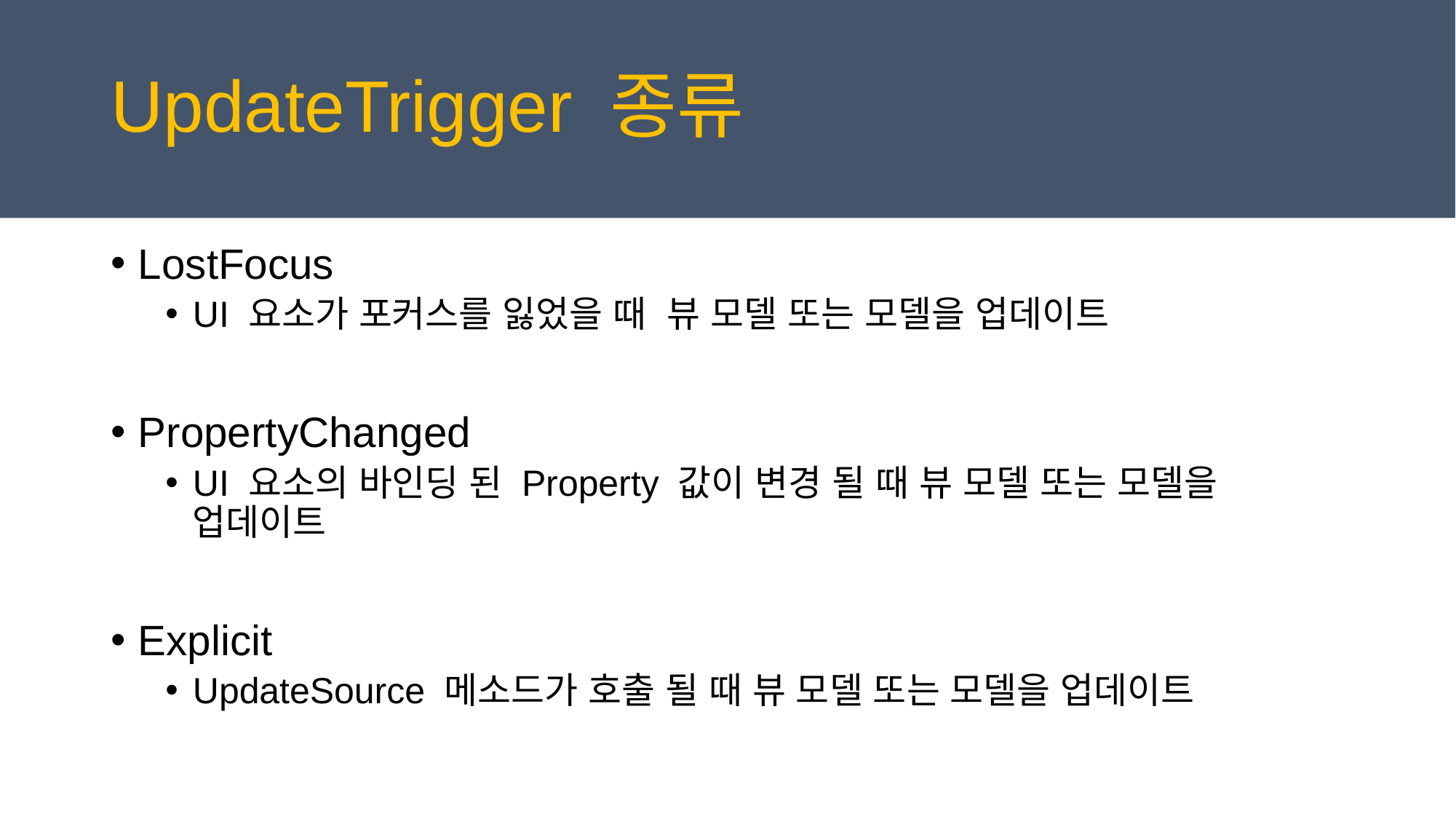

UpdateTrigger 종류
LostFocus
UI 요소가 포커스를 잃었을 때  뷰 모델 또는 모델을 업데이트

PropertyChanged
UI 요소의 바인딩 된 Property 값이 변경 될 때 뷰 모델 또는 모델을 업데이트

Explicit
UpdateSource 메소드가 호출 될 때 뷰 모델 또는 모델을 업데이트